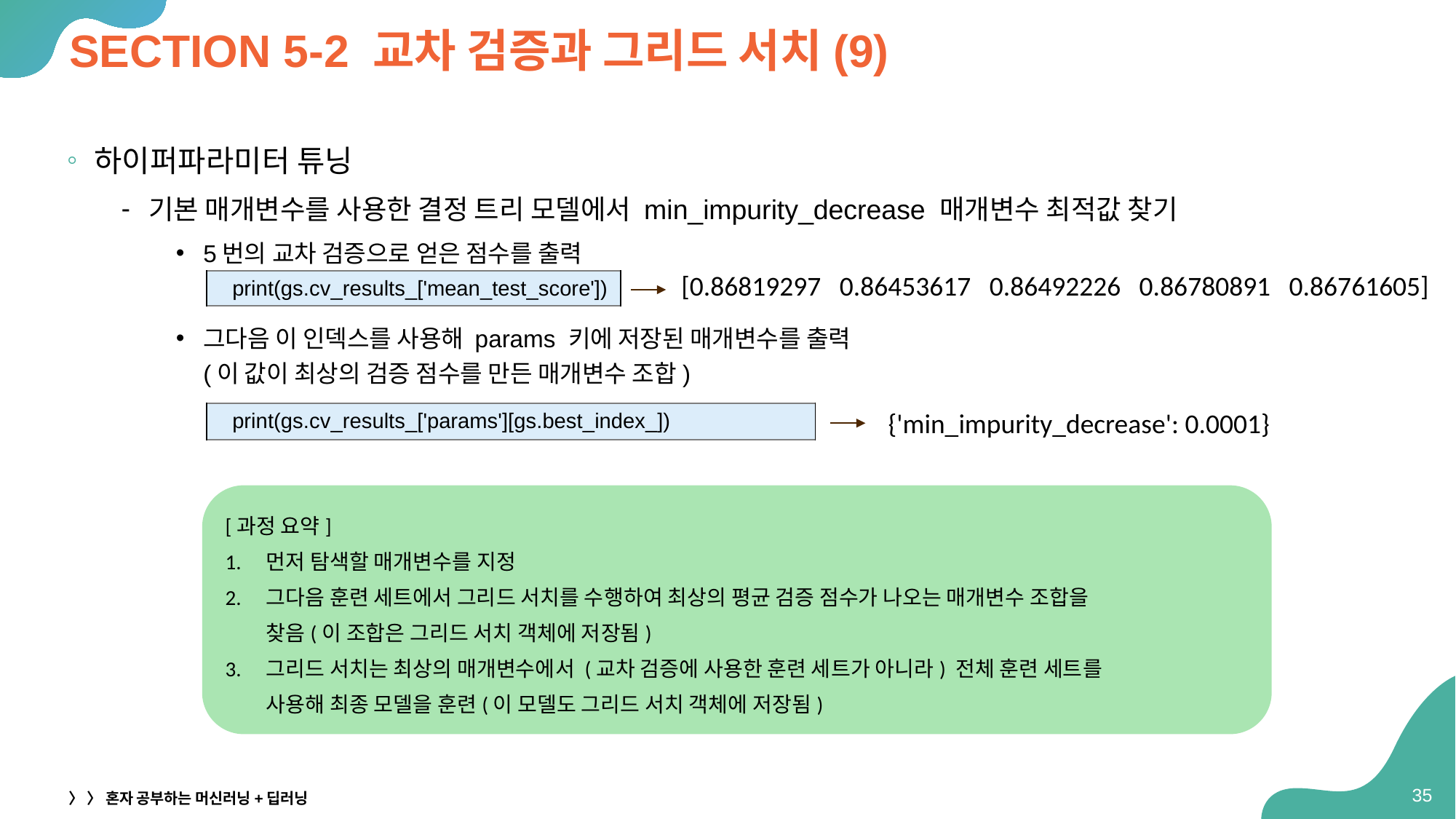

# SECTION 5-2 교차 검증과 그리드 서치(9)
하이퍼파라미터 튜닝
기본 매개변수를 사용한 결정 트리 모델에서 min_impurity_decrease 매개변수 최적값 찾기
5번의 교차 검증으로 얻은 점수를 출력

그다음 이 인덱스를 사용해 params 키에 저장된 매개변수를 출력
(이 값이 최상의 검증 점수를 만든 매개변수 조합)
[0.86819297   0.86453617   0.86492226   0.86780891   0.86761605]
| print(gs.cv\_results\_['mean\_test\_score']) |
| --- |
{'min_impurity_decrease': 0.0001}
| print(gs.cv\_results\_['params'][gs.best\_index\_]) |
| --- |
[과정 요약]
먼저 탐색할 매개변수를 지정
그다음 훈련 세트에서 그리드 서치를 수행하여 최상의 평균 검증 점수가 나오는 매개변수 조합을
찾음(이 조합은 그리드 서치 객체에 저장됨)
그리드 서치는 최상의 매개변수에서 (교차 검증에 사용한 훈련 세트가 아니라) 전체 훈련 세트를
사용해 최종 모델을 훈련(이 모델도 그리드 서치 객체에 저장됨)
35
〉 〉 혼자 공부하는 머신러닝+딥러닝